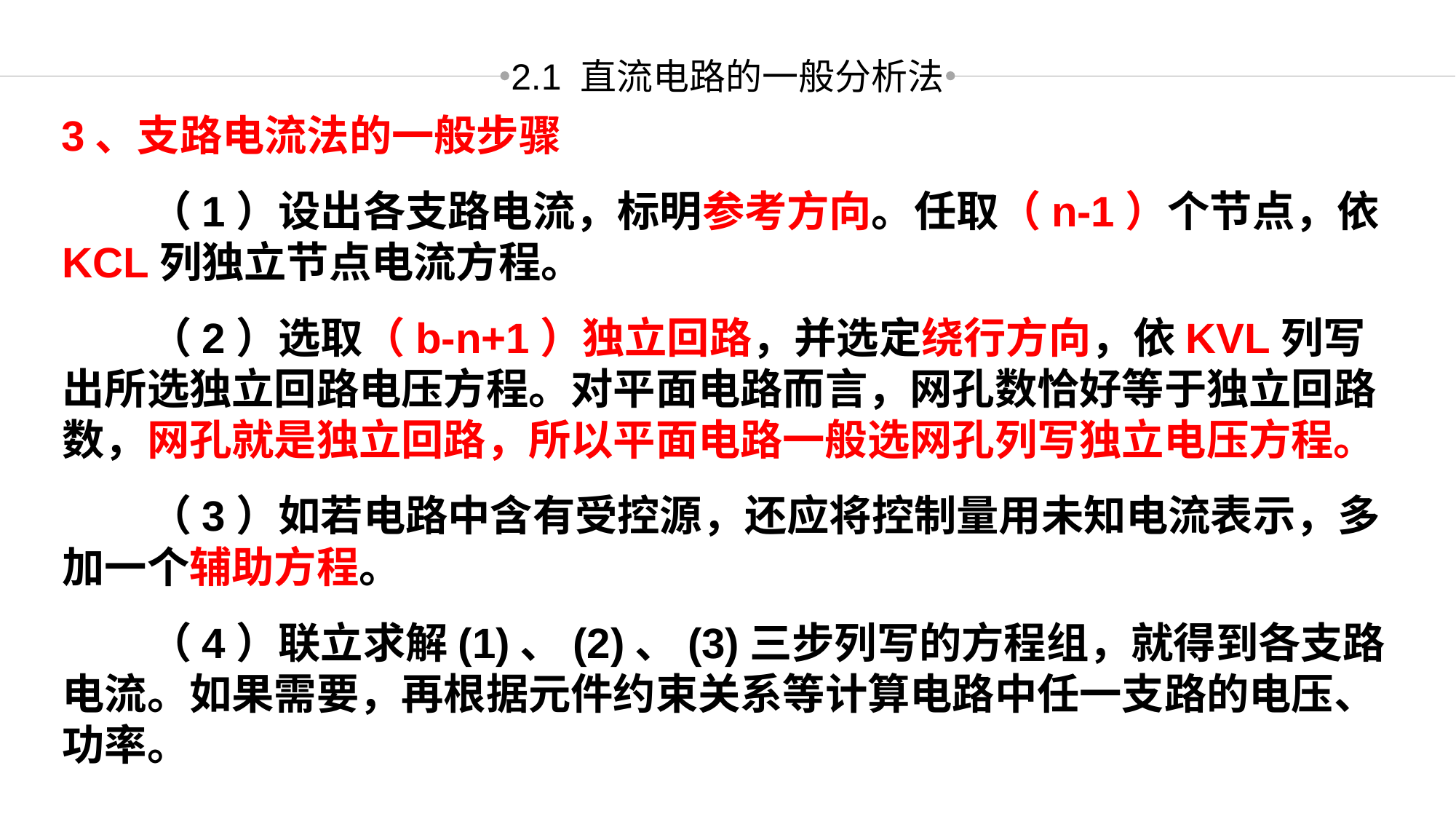

2.1 直流电路的一般分析法
3、支路电流法的一般步骤
        （1）设出各支路电流，标明参考方向。任取（n-1）个节点，依KCL列独立节点电流方程。
        （2）选取（b-n+1）独立回路，并选定绕行方向，依KVL列写出所选独立回路电压方程。对平面电路而言，网孔数恰好等于独立回路数，网孔就是独立回路，所以平面电路一般选网孔列写独立电压方程。
        （3）如若电路中含有受控源，还应将控制量用未知电流表示，多加一个辅助方程。
        （4）联立求解(1)、(2)、(3)三步列写的方程组，就得到各支路电流。如果需要，再根据元件约束关系等计算电路中任一支路的电压、功率。